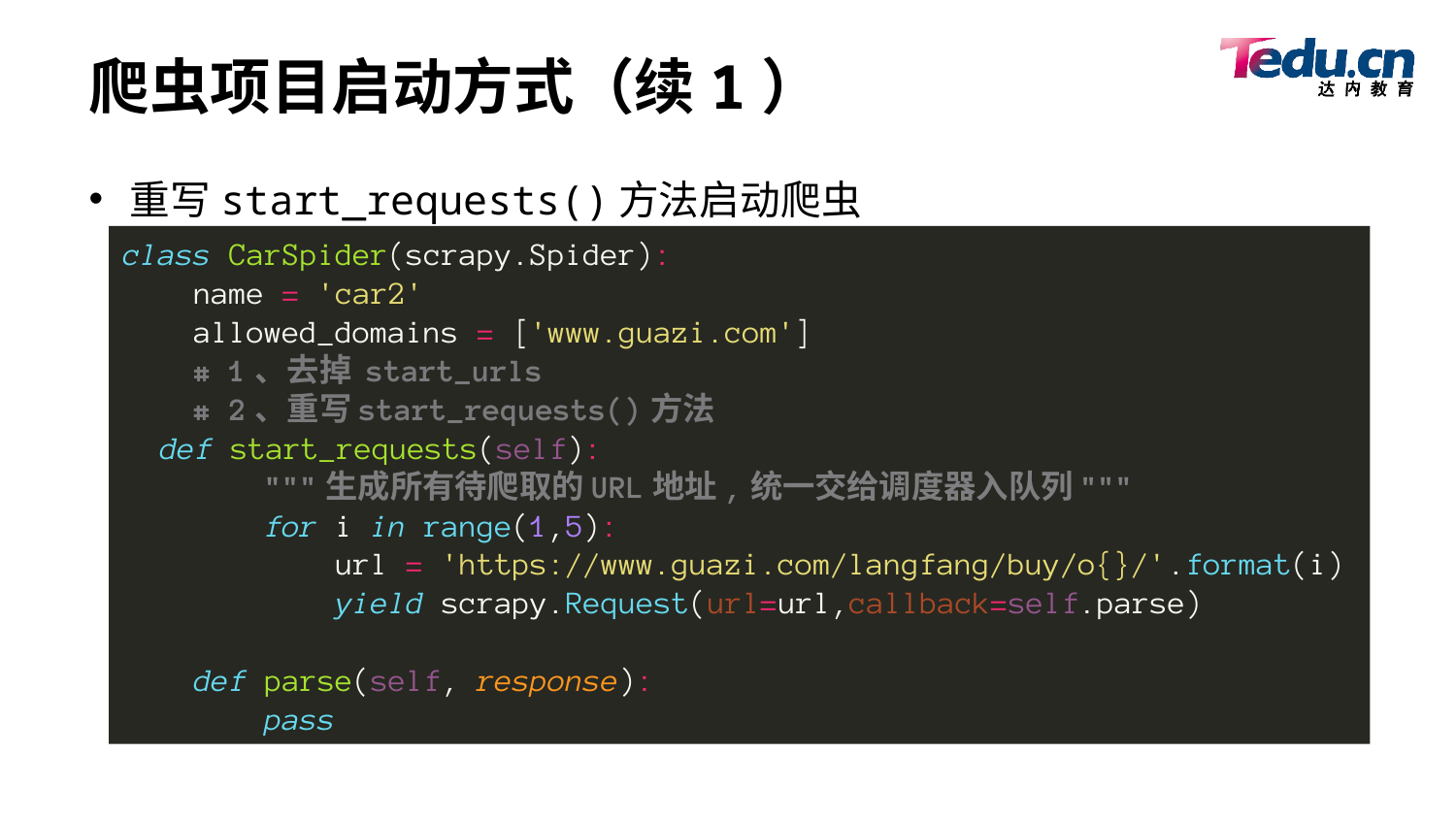

# 爬虫项目启动方式（续1）
重写start_requests()方法启动爬虫
class CarSpider(scrapy.Spider):
    name = 'car2'
    allowed_domains = ['www.guazi.com']
    # 1、去掉 start_urls
    # 2、重写start_requests()方法
    def start_requests(self):
        """生成所有待爬取的URL地址,统一交给调度器入队列"""
        for i in range(1,5):
            url = 'https://www.guazi.com/langfang/buy/o{}/'.format(i)
            yield scrapy.Request(url=url,callback=self.parse)
    def parse(self, response):
        pass